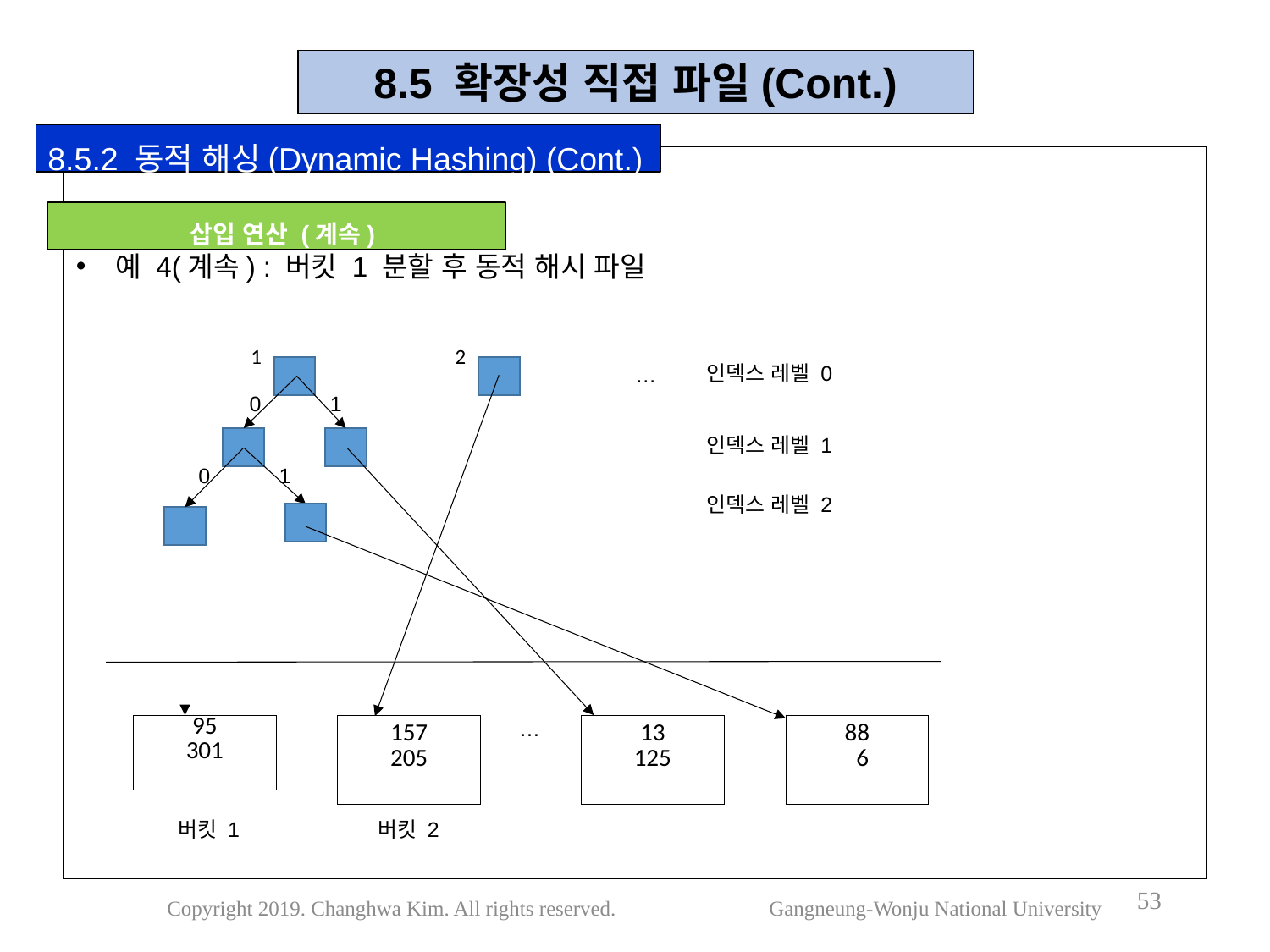

8.5 확장성 직접 파일(Cont.)
8.5.2 동적 해싱(Dynamic Hashing) (Cont.)

예 4(계속) : 버킷 1 분할 후 동적 해시 파일

 삽입 연산 (계속)
1
2

인덱스 레벨 0
…
0
1

인덱스 레벨 1
0
1
인덱스 레벨 2

| 95 301 |
| --- |
| 157 205 |
| --- |
| 13 125 |
| --- |
| 88 6 |
| --- |
…
버킷 1
버킷 2
53
Copyright 2019. Changhwa Kim. All rights reserved.                             Gangneung-Wonju National University